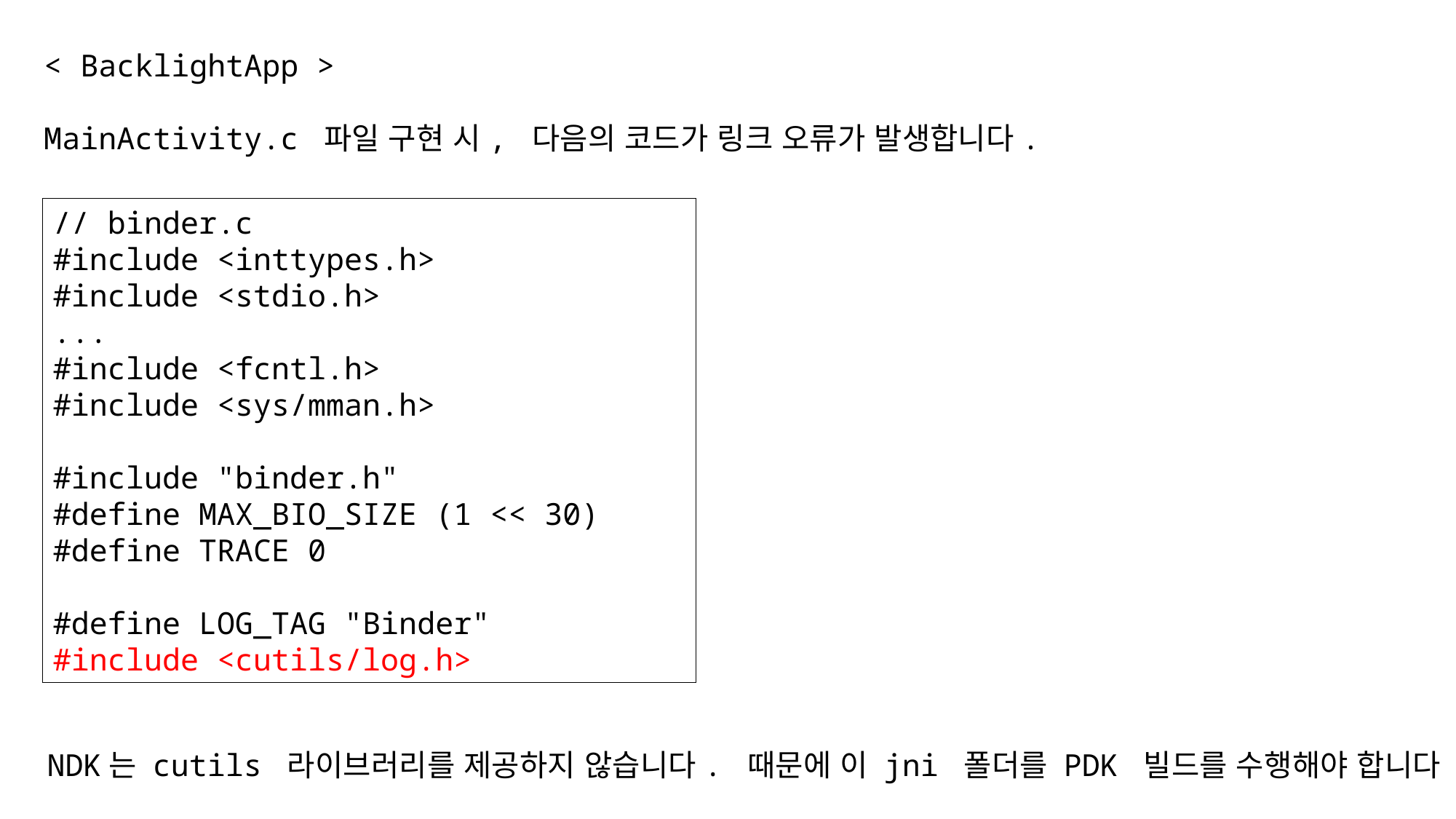

< BacklightApp >

MainActivity.c 파일 구현 시, 다음의 코드가 링크 오류가 발생합니다.
// binder.c
#include <inttypes.h>
#include <stdio.h>
...
#include <fcntl.h>
#include <sys/mman.h>

#include "binder.h"
#define MAX_BIO_SIZE (1 << 30)
#define TRACE 0

#define LOG_TAG "Binder"
#include <cutils/log.h>
NDK는 cutils 라이브러리를 제공하지 않습니다. 때문에 이 jni 폴더를 PDK 빌드를 수행해야 합니다.